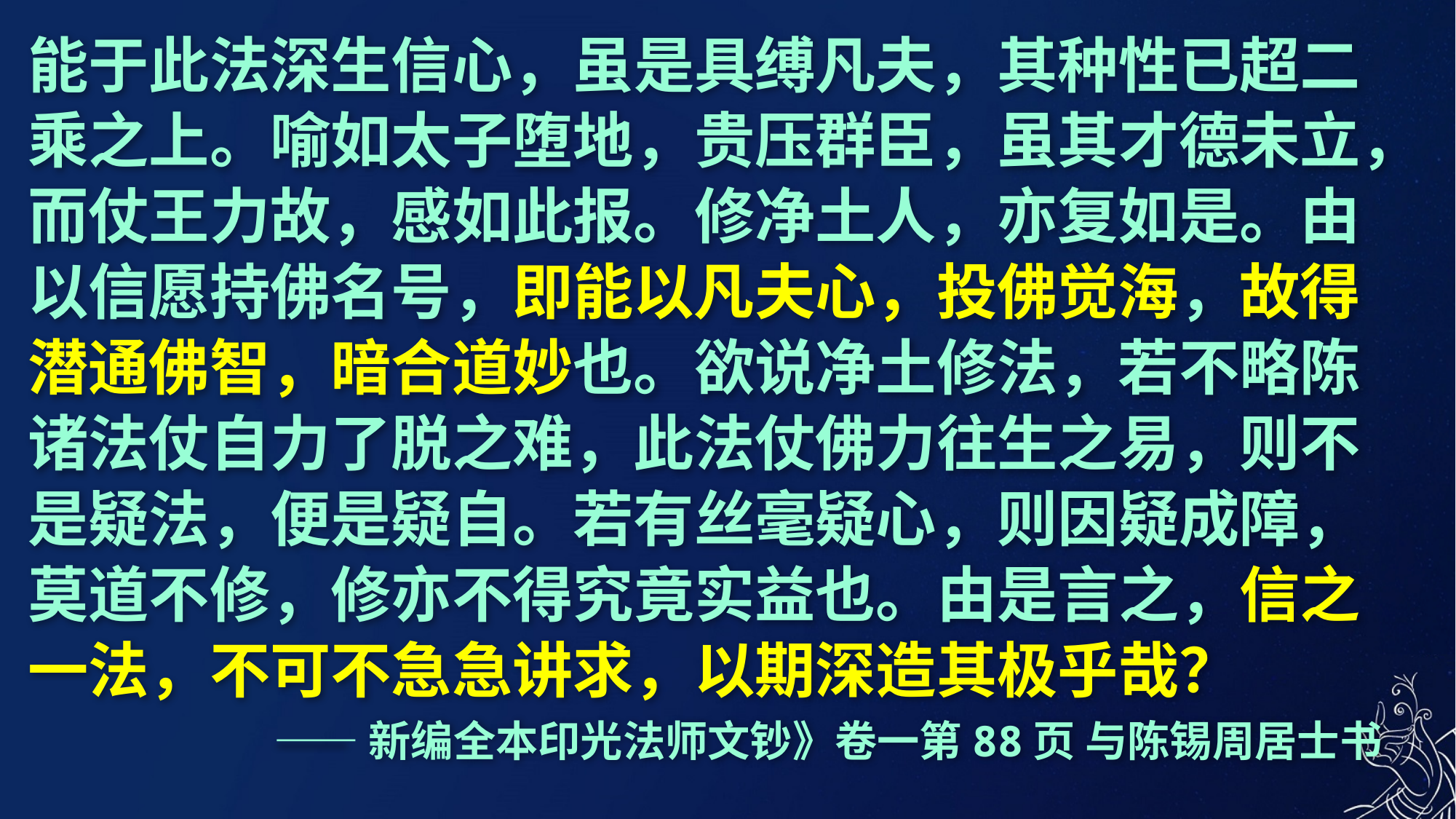

能于此法深生信心，虽是具缚凡夫，其种性已超二乘之上。喻如太子堕地，贵压群臣，虽其才德未立，而仗王力故，感如此报。修净土人，亦复如是。由以信愿持佛名号，即能以凡夫心，投佛觉海，故得潜通佛智，暗合道妙也。欲说净土修法，若不略陈诸法仗自力了脱之难，此法仗佛力往生之易，则不是疑法，便是疑自。若有丝毫疑心，则因疑成障，莫道不修，修亦不得究竟实益也。由是言之，信之一法，不可不急急讲求，以期深造其极乎哉？
——新编全本印光法师文钞》卷一第88页 与陈锡周居士书